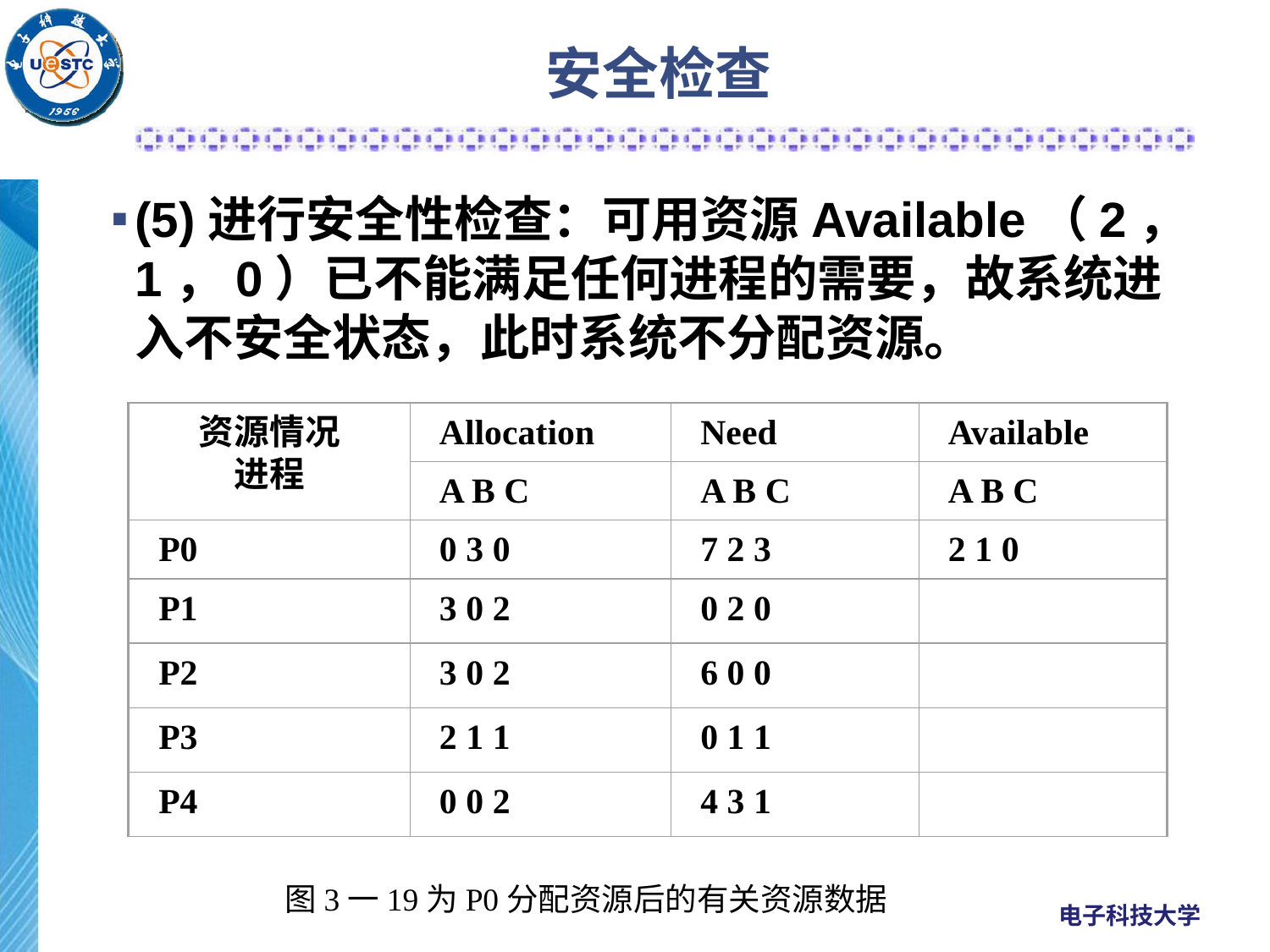

# 安全检查
(5)进行安全性检查：可用资源Available（2，1，0）已不能满足任何进程的需要，故系统进入不安全状态，此时系统不分配资源。

资源情况
进程

Allocation

Need

Available

A B C

A B C

A B C

P0

0 3 0

7 2 3

2 1 0

P1

3 0 2

0 2 0

P2

3 0 2

6 0 0

P3

2 1 1

0 1 1

P4

0 0 2

4 3 1

图3一19为P0分配资源后的有关资源数据